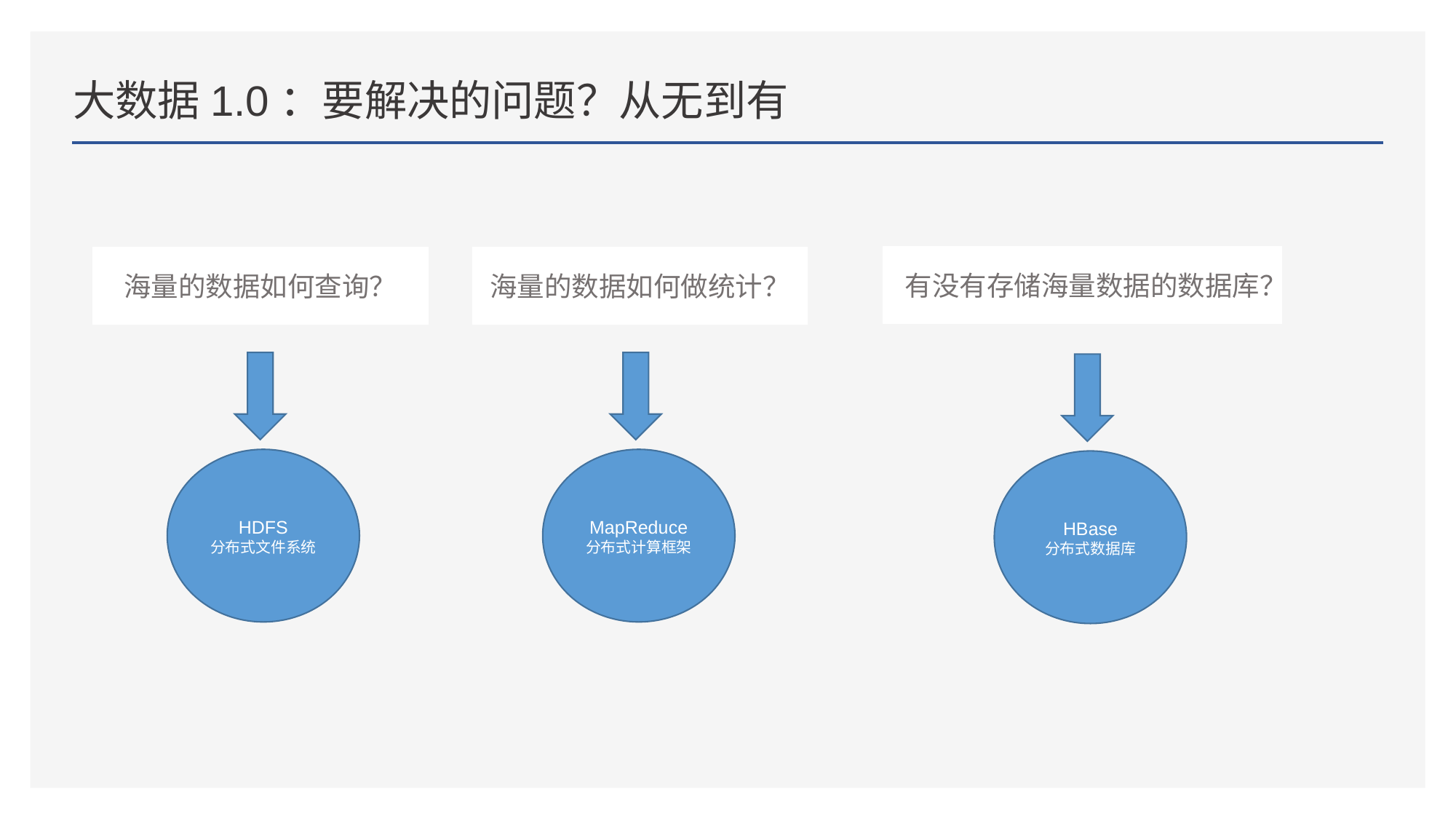

# 大数据1.0：要解决的问题？从无到有
有没有存储海量数据的数据库？
海量的数据如何查询？
海量的数据如何做统计？

HDFS
分布式文件系统
MapReduce
分布式计算框架
HBase
分布式数据库